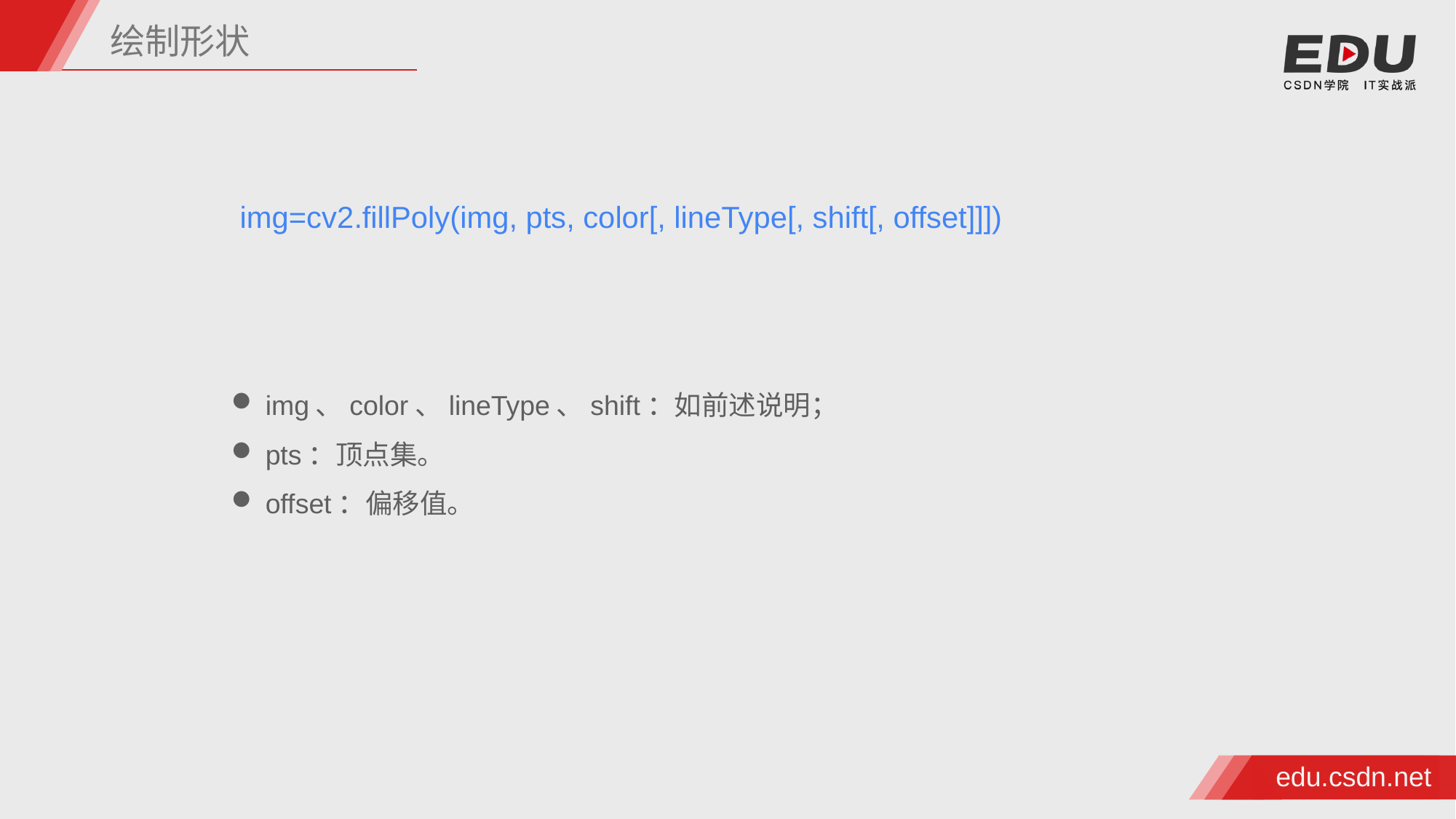

绘制形状
img=cv2.fillPoly(img, pts, color[, lineType[, shift[, offset]]])
img、color、lineType、shift：如前述说明；
pts：顶点集。
offset：偏移值。